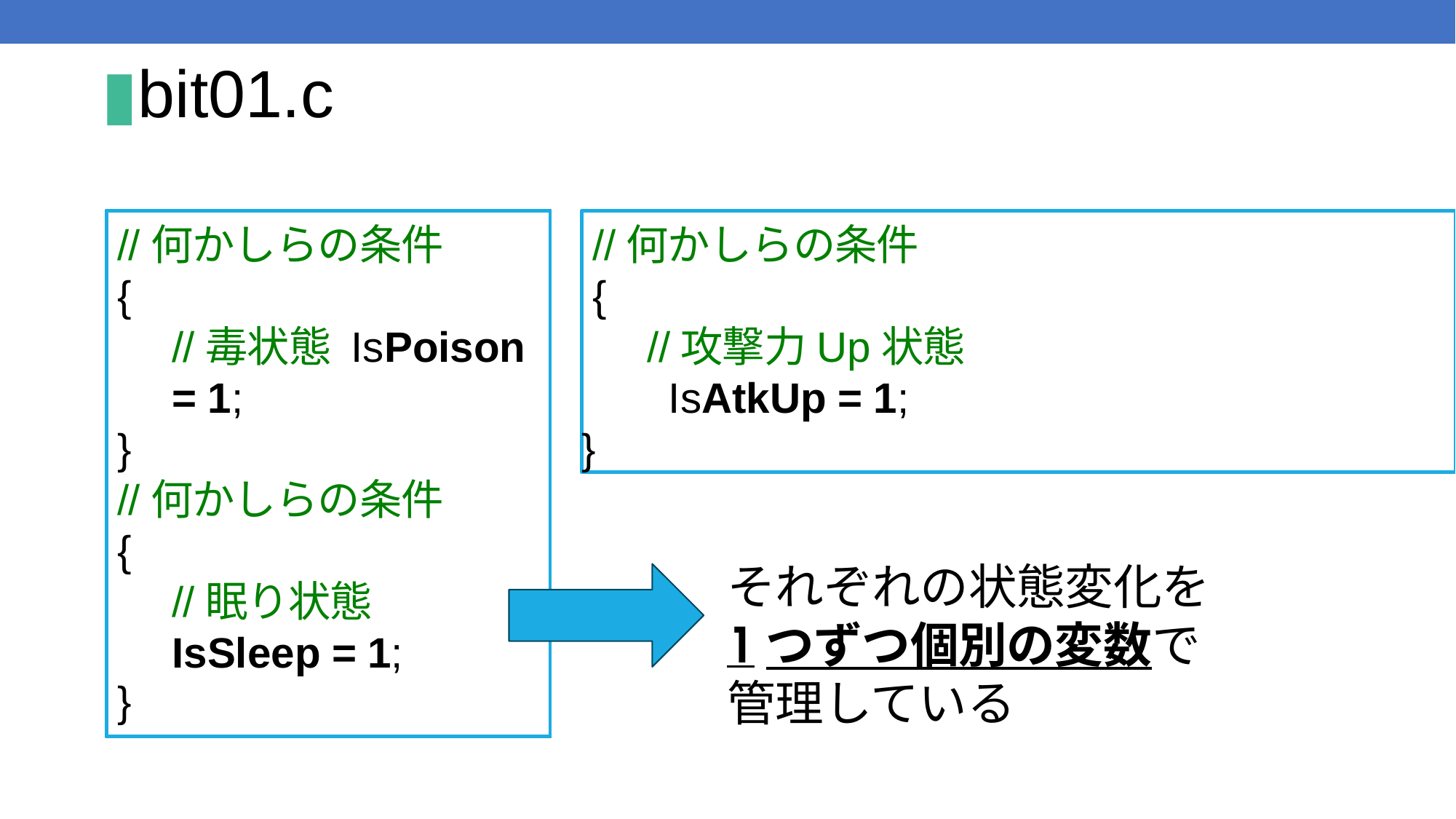

# ▮bit01.c

//何かしらの条件
{
//攻撃力Up状態 IsAtkUp = 1;
}
//何かしらの条件
{
//毒状態 IsPoison = 1;
}
//何かしらの条件
{
//眠り状態 IsSleep = 1;
}
それぞれの状態変化を
1つずつ個別の変数で
管理している